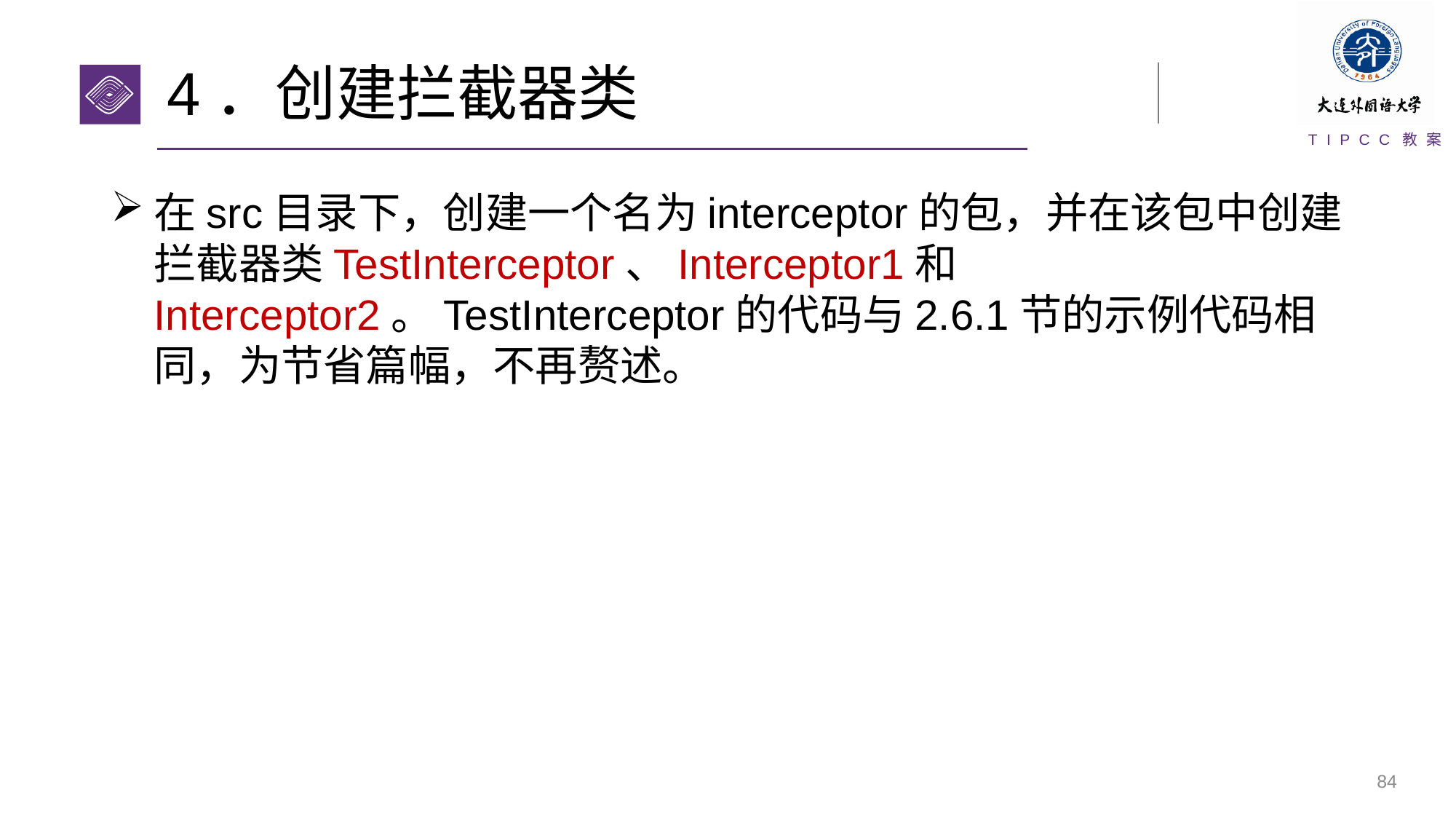

# 4．创建拦截器类
在src目录下，创建一个名为interceptor的包，并在该包中创建拦截器类TestInterceptor、Interceptor1和Interceptor2。TestInterceptor的代码与2.6.1节的示例代码相同，为节省篇幅，不再赘述。
84